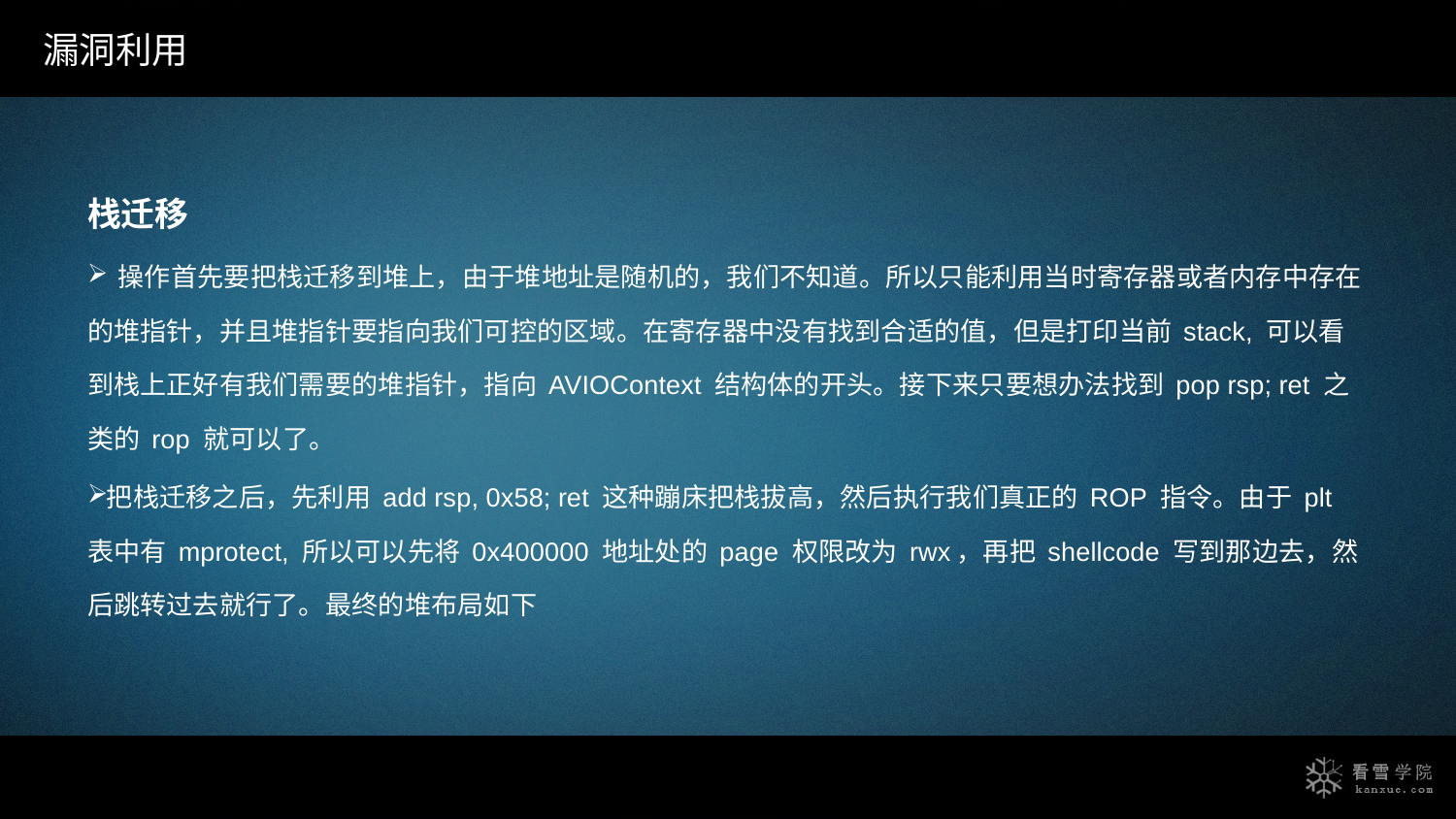

漏洞利用
栈迁移
 操作首先要把栈迁移到堆上，由于堆地址是随机的，我们不知道。所以只能利用当时寄存器或者内存中存在的堆指针，并且堆指针要指向我们可控的区域。在寄存器中没有找到合适的值，但是打印当前 stack, 可以看到栈上正好有我们需要的堆指针，指向 AVIOContext 结构体的开头。接下来只要想办法找到 pop rsp; ret 之类的 rop 就可以了。
把栈迁移之后，先利用 add rsp, 0x58; ret 这种蹦床把栈拔高，然后执行我们真正的 ROP 指令。由于 plt 表中有 mprotect, 所以可以先将 0x400000 地址处的 page 权限改为 rwx，再把 shellcode 写到那边去，然后跳转过去就行了。最终的堆布局如下